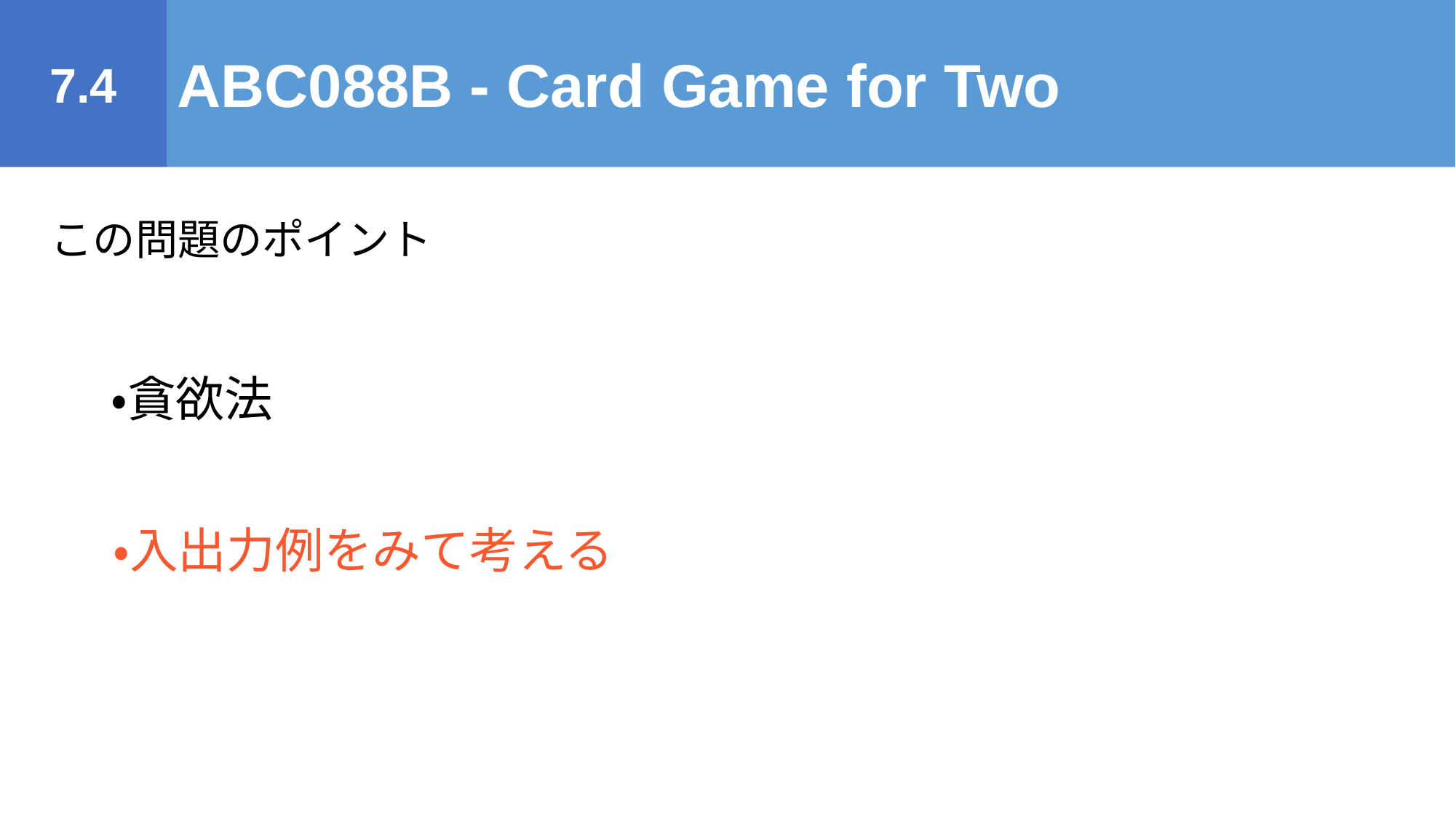

7.4
ABC088B - Card Game for Two
この問題のポイント
・貪欲法
・入出力例をみて考える